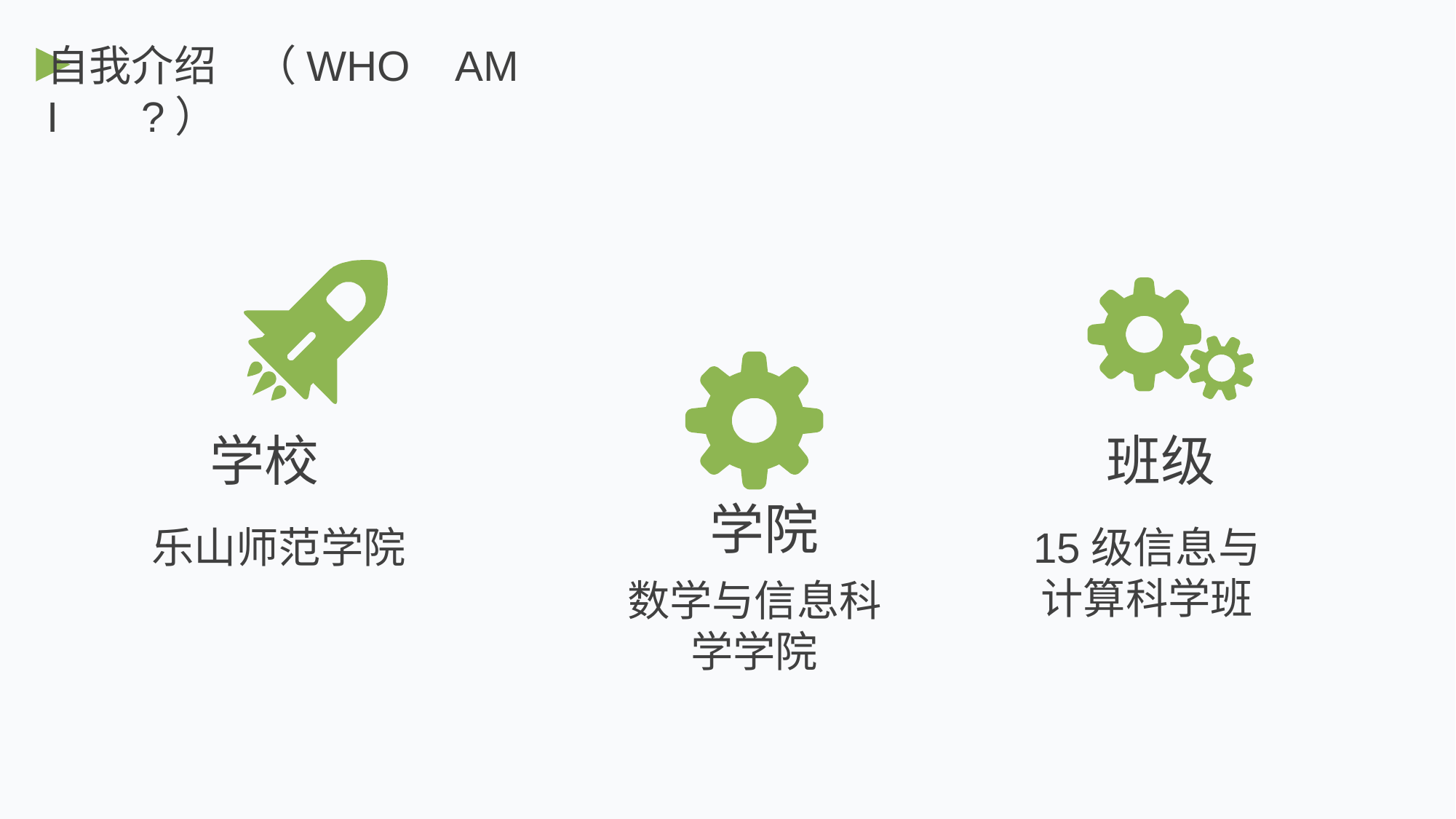

自我介绍    （WHO    AM     I       ?）

      班级
15级信息与计算科学班
      学校
乐山师范学院
    学院
数学与信息科学学院